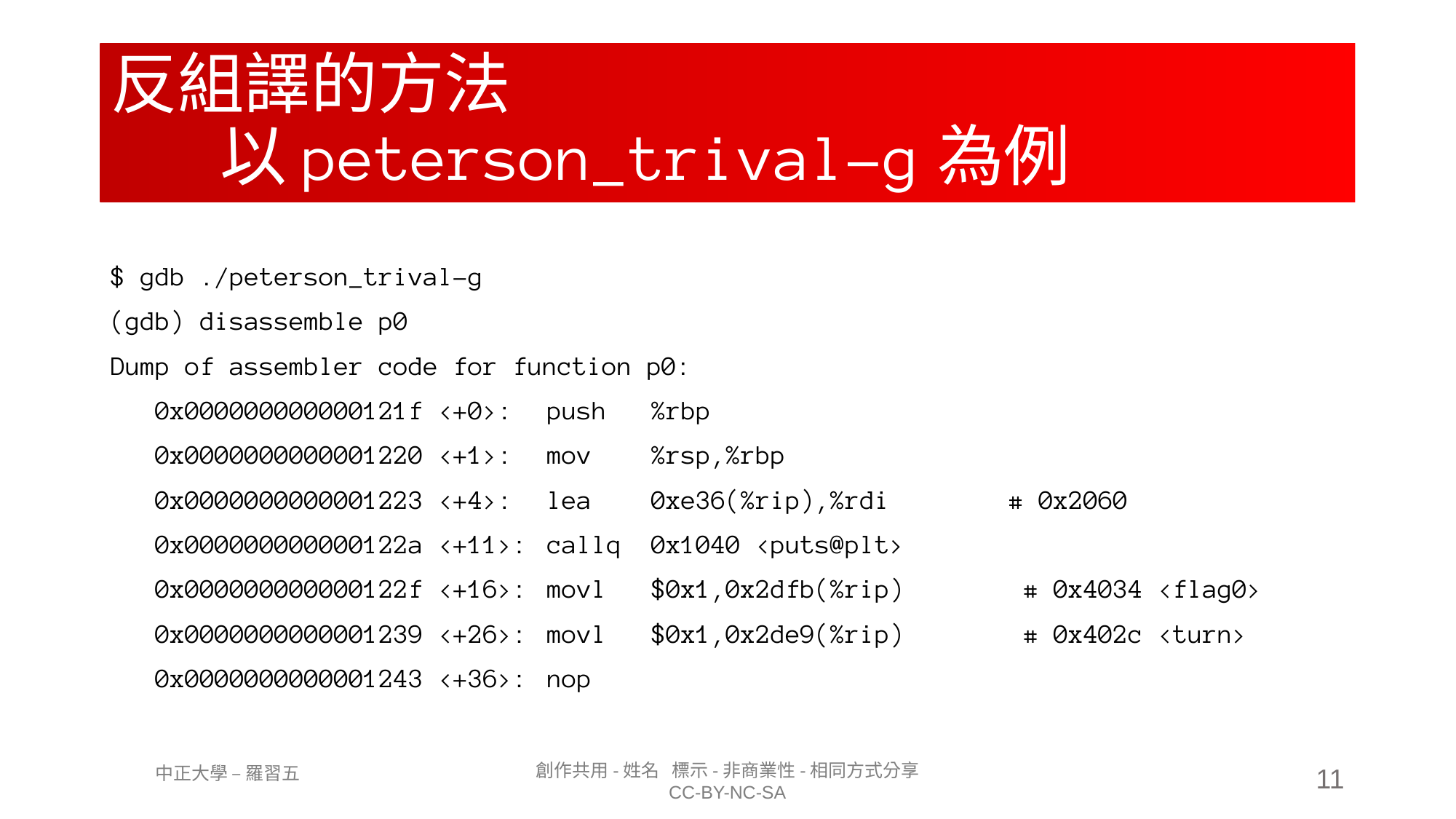

# 反組譯的方法 以peterson_trival-g為例
$ gdb ./peterson_trival-g
(gdb) disassemble p0
Dump of assembler code for function p0:
   0x000000000000121f <+0>:	push   %rbp
   0x0000000000001220 <+1>:	mov    %rsp,%rbp
   0x0000000000001223 <+4>:	lea    0xe36(%rip),%rdi        # 0x2060
   0x000000000000122a <+11>:	callq  0x1040 <puts@plt>
   0x000000000000122f <+16>:	movl   $0x1,0x2dfb(%rip)        # 0x4034 <flag0>
   0x0000000000001239 <+26>:	movl   $0x1,0x2de9(%rip)        # 0x402c <turn>
   0x0000000000001243 <+36>:	nop